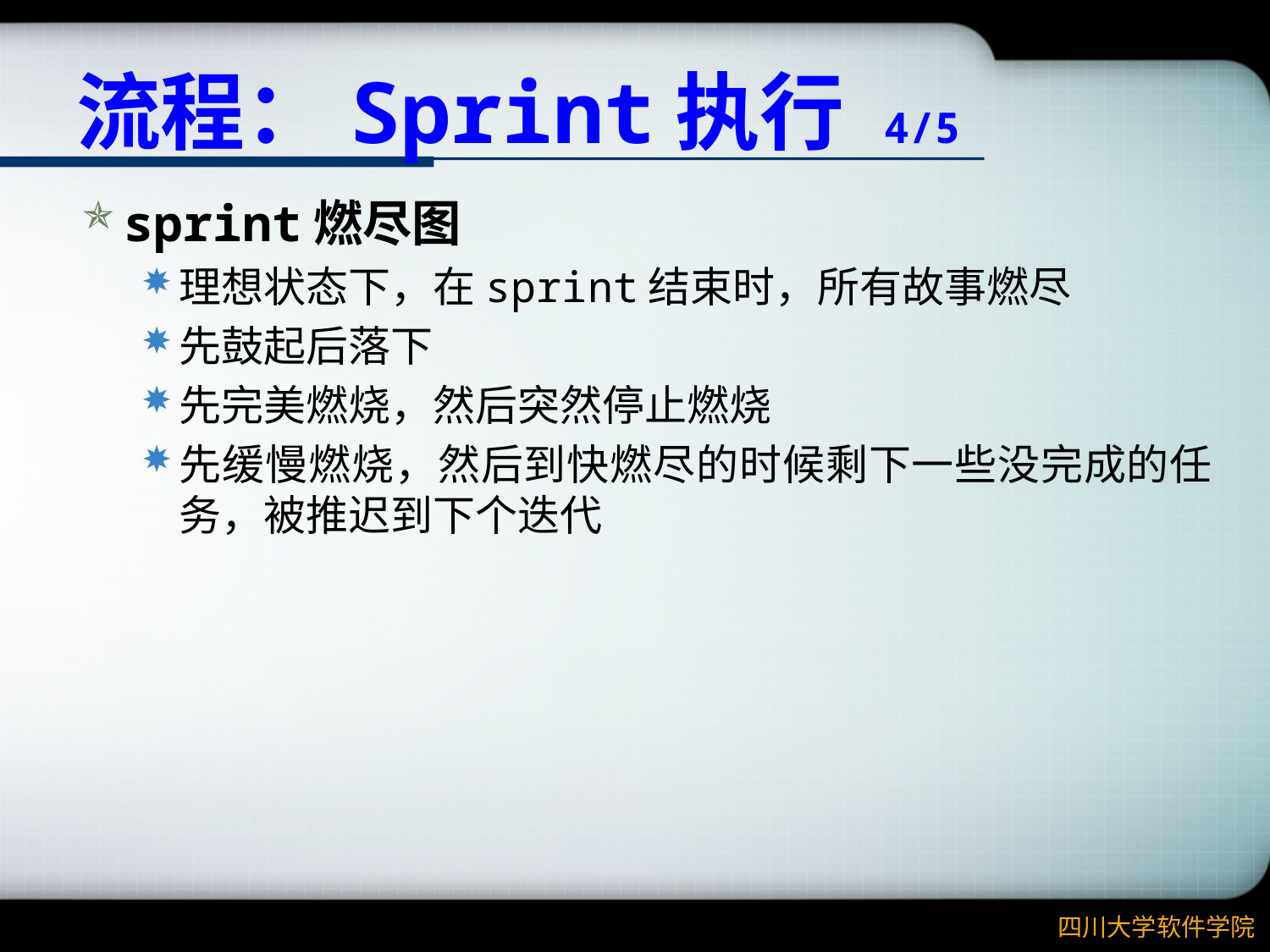

# 流程：Sprint执行 4/5
sprint燃尽图
理想状态下，在sprint结束时，所有故事燃尽
先鼓起后落下
先完美燃烧，然后突然停止燃烧
先缓慢燃烧，然后到快燃尽的时候剩下一些没完成的任务，被推迟到下个迭代